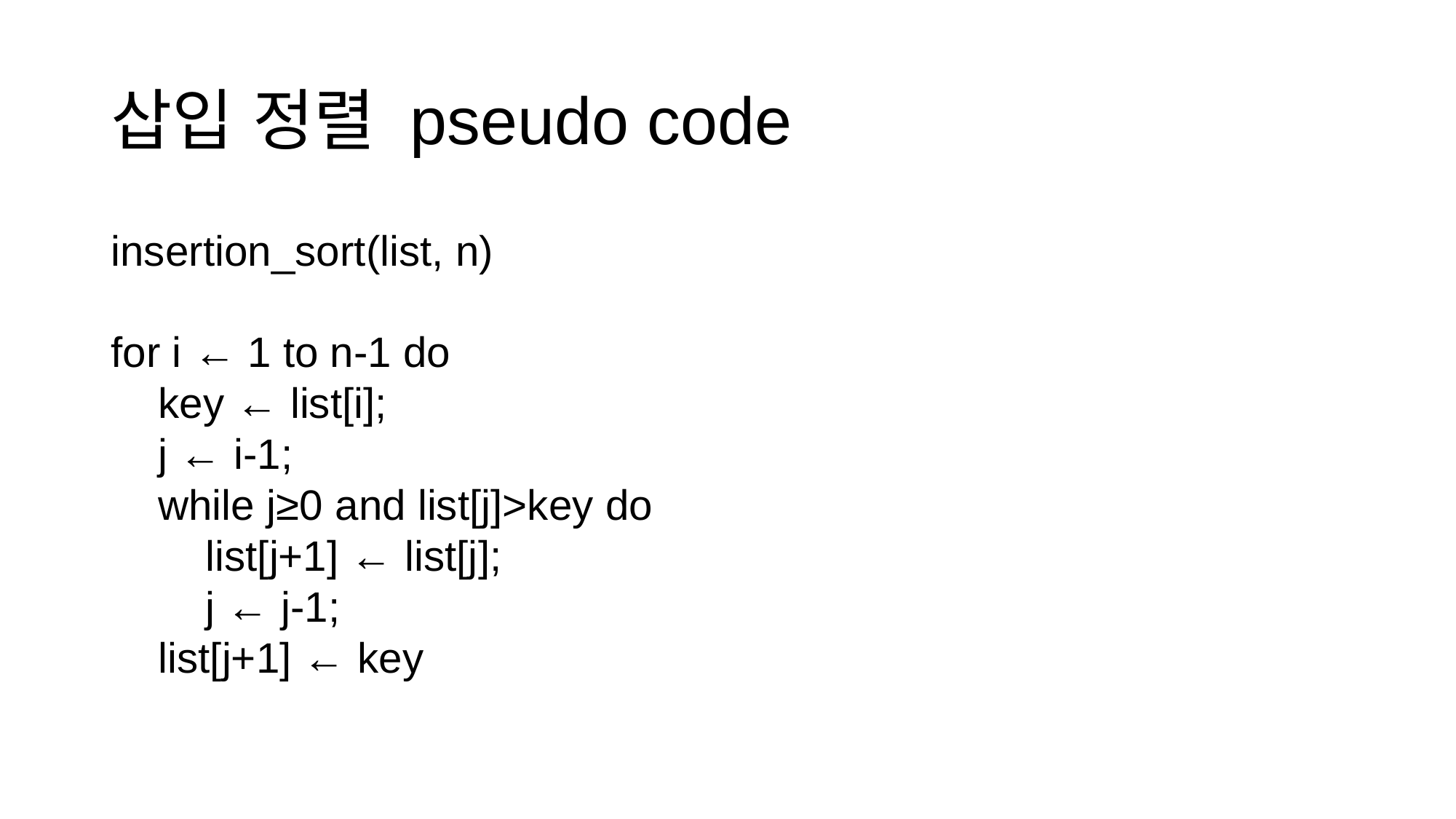

# 삽입 정렬 pseudo code
insertion_sort(list, n)

for i ← 1 to n-1 do
    key ← list[i];
    j ← i-1;
    while j≥0 and list[j]>key do
        list[j+1] ← list[j];
        j ← j-1;
    list[j+1] ← key